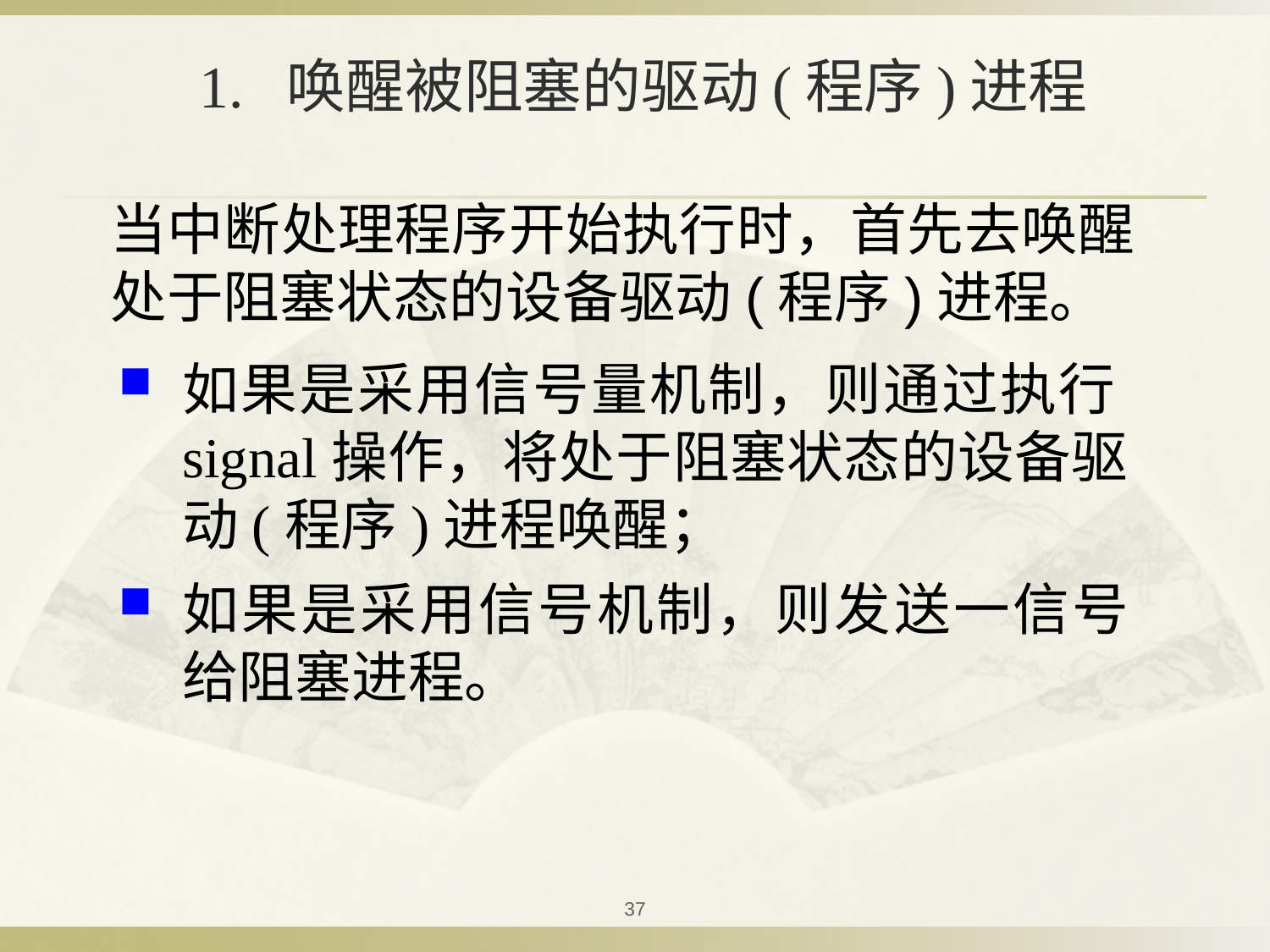

# 1.  唤醒被阻塞的驱动(程序)进程
当中断处理程序开始执行时，首先去唤醒处于阻塞状态的设备驱动(程序)进程。
如果是采用信号量机制，则通过执行signal操作，将处于阻塞状态的设备驱动(程序)进程唤醒；
如果是采用信号机制，则发送一信号给阻塞进程。
37